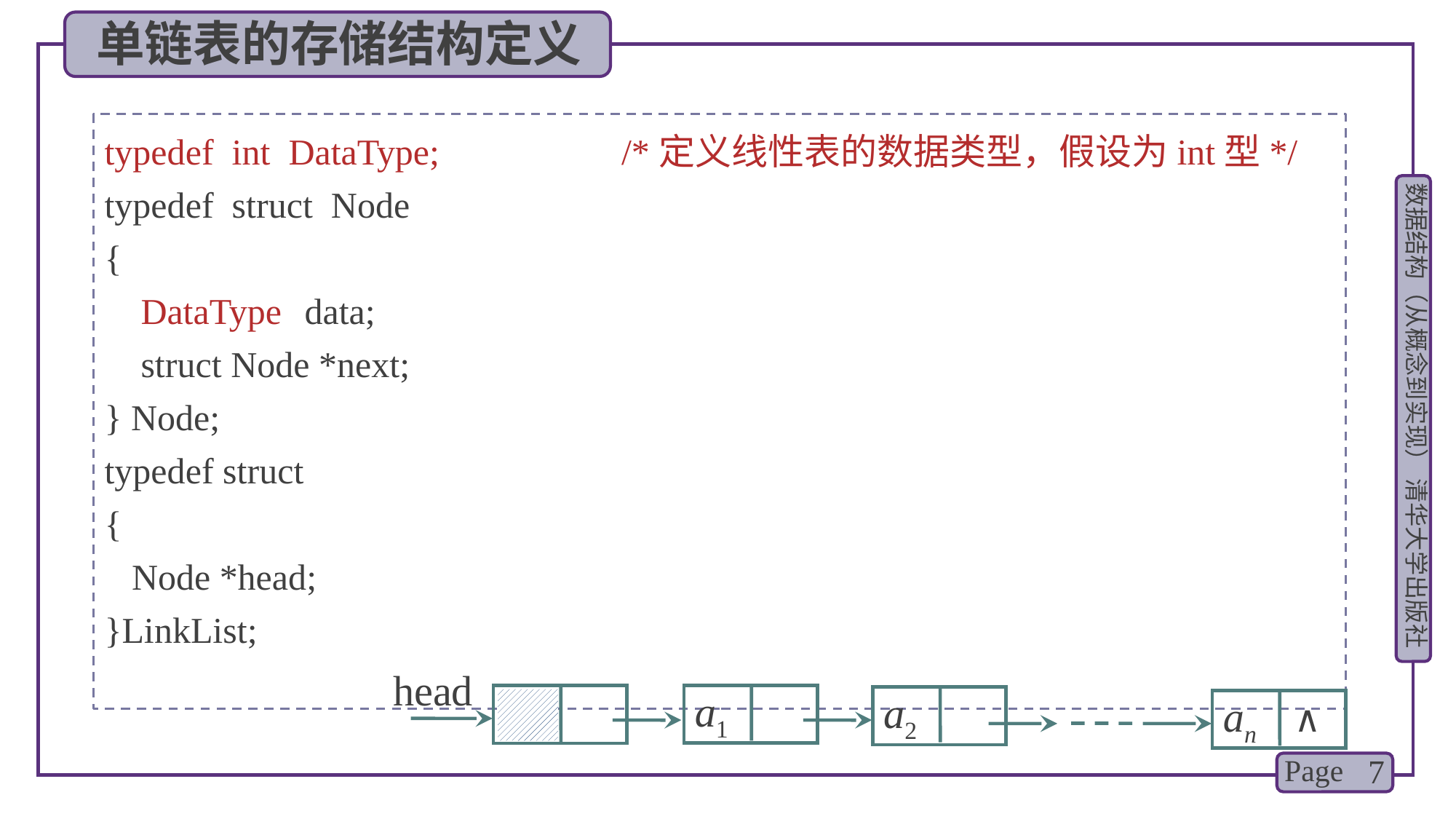

单链表的存储结构定义

typedef  int  DataType;                    /*定义线性表的数据类型，假设为int型*/

    DataType

typedef  struct  Node
{
                      data;
    struct Node *next;
} Node;
typedef struct
{
   Node *head;
}LinkList;

head

a1

a2

∧
an